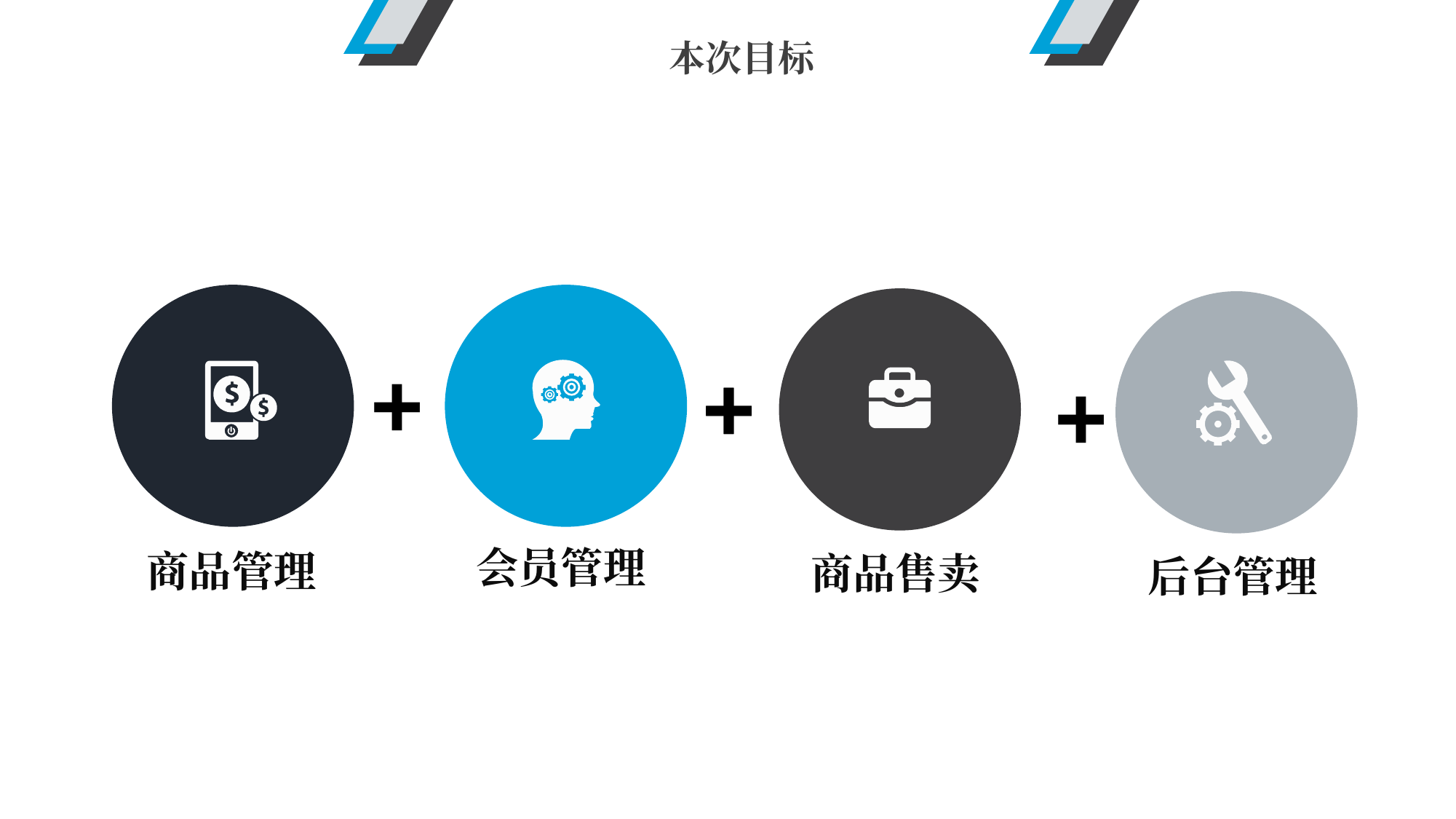

本次目标

+

商品售卖

+

后台管理
+
+

会员管理
商品管理